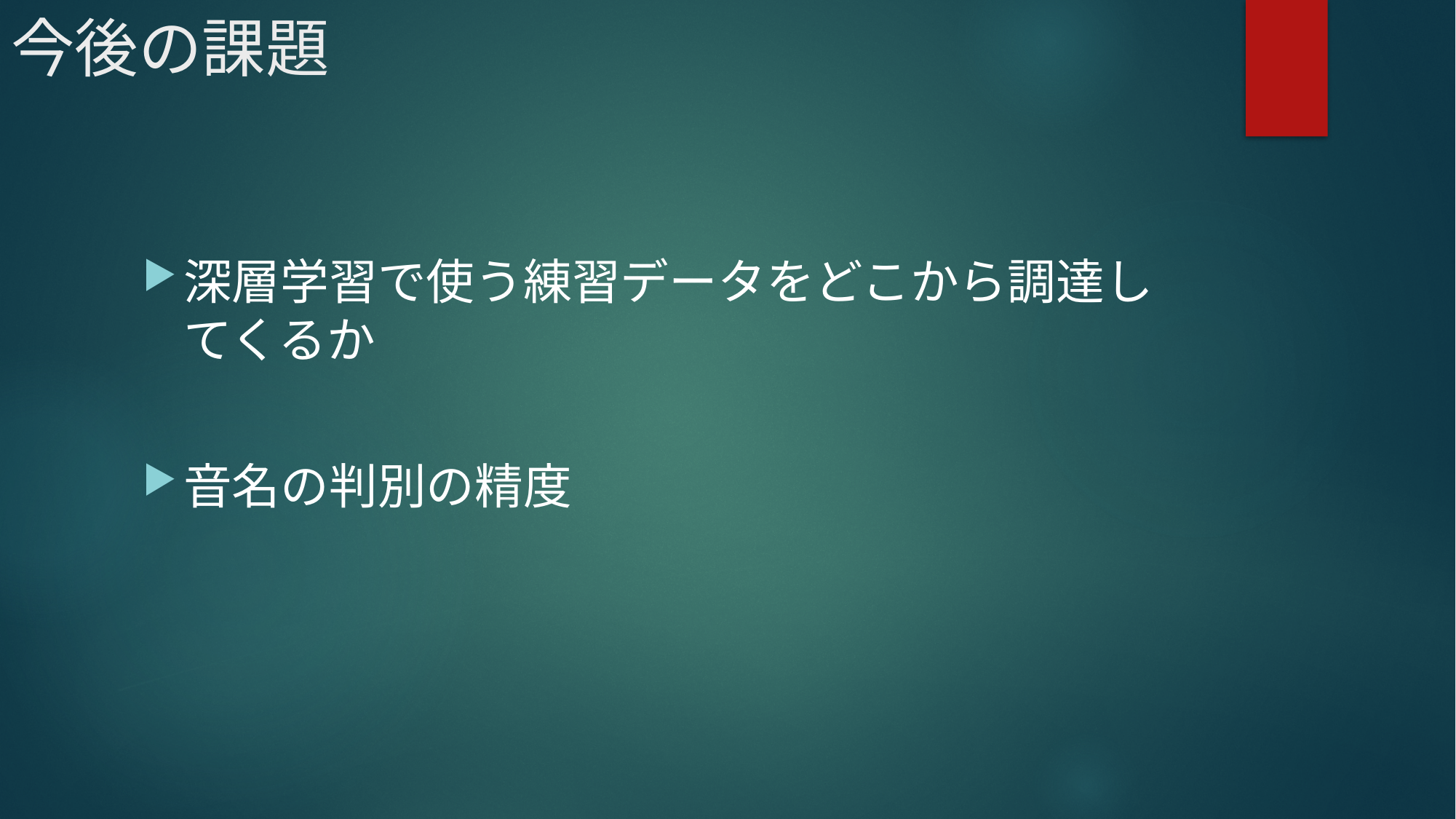

# 今後の課題
深層学習で使う練習データをどこから調達してくるか

音名の判別の精度